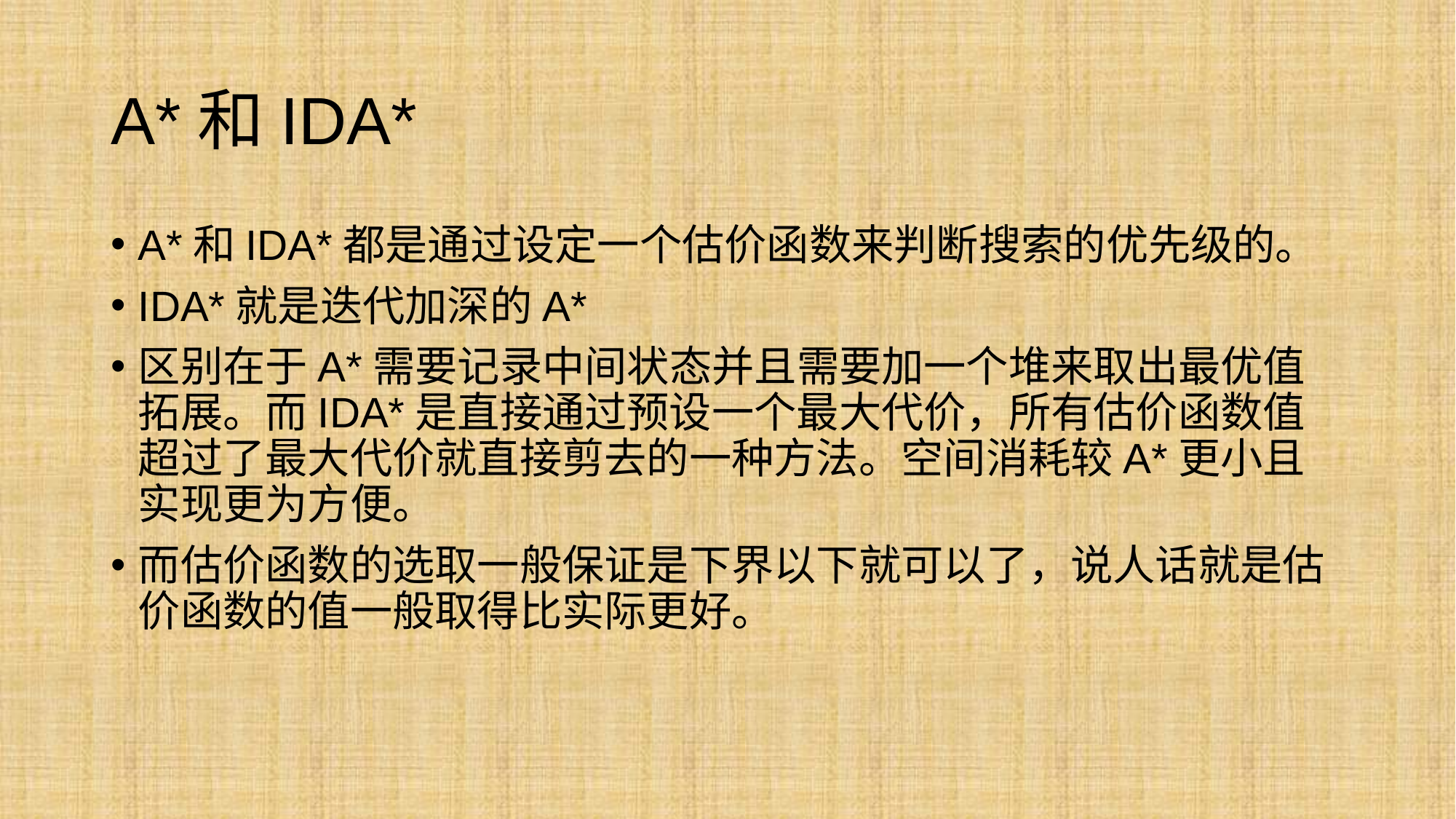

# A*和IDA*
A*和IDA*都是通过设定一个估价函数来判断搜索的优先级的。
IDA*就是迭代加深的A*
区别在于A*需要记录中间状态并且需要加一个堆来取出最优值拓展。而IDA*是直接通过预设一个最大代价，所有估价函数值超过了最大代价就直接剪去的一种方法。空间消耗较A*更小且实现更为方便。
而估价函数的选取一般保证是下界以下就可以了，说人话就是估价函数的值一般取得比实际更好。